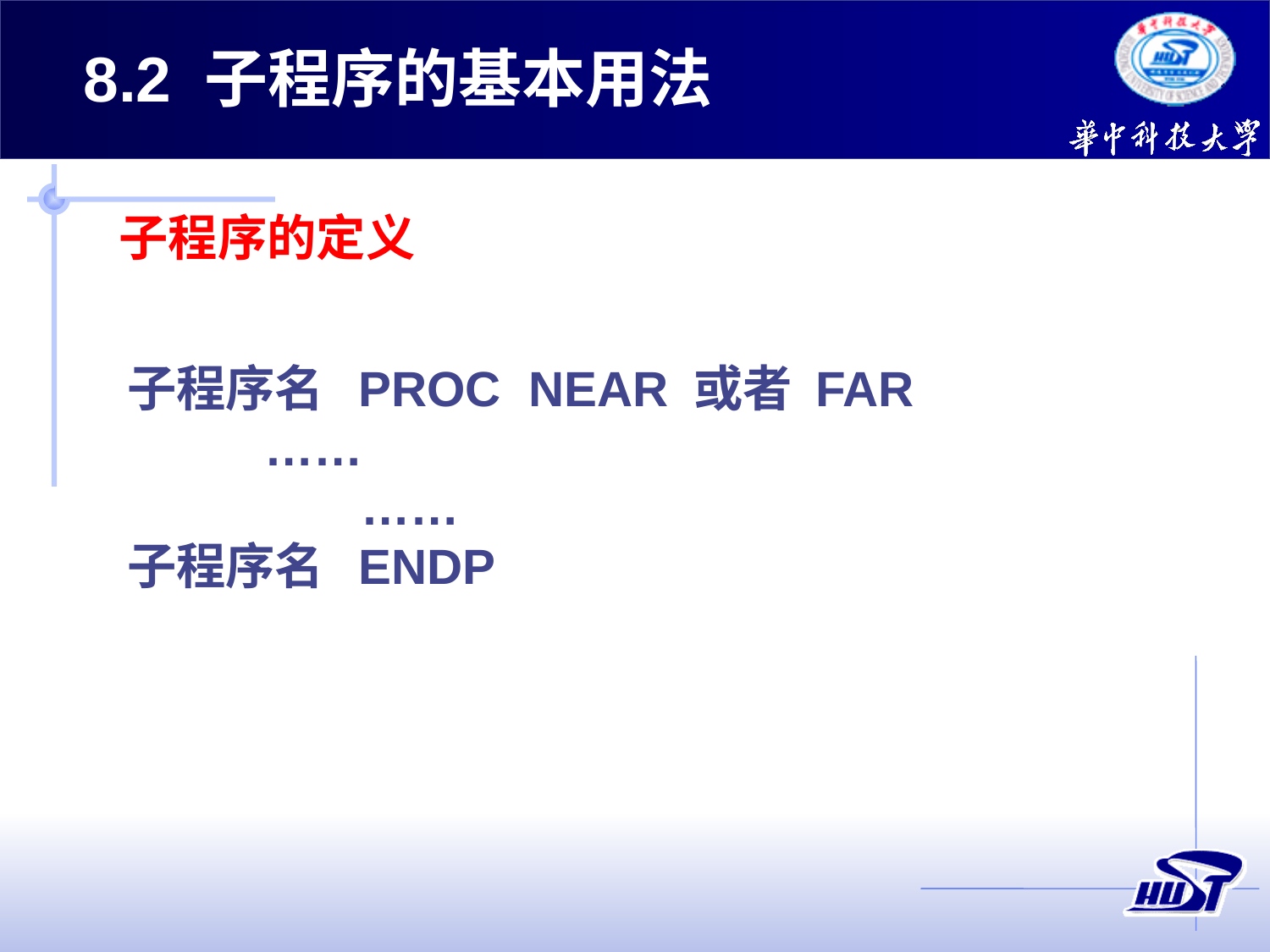

8.2 子程序的基本用法
子程序的定义
子程序名  PROC  NEAR 或者 FAR
          ……
                        ……
子程序名  ENDP